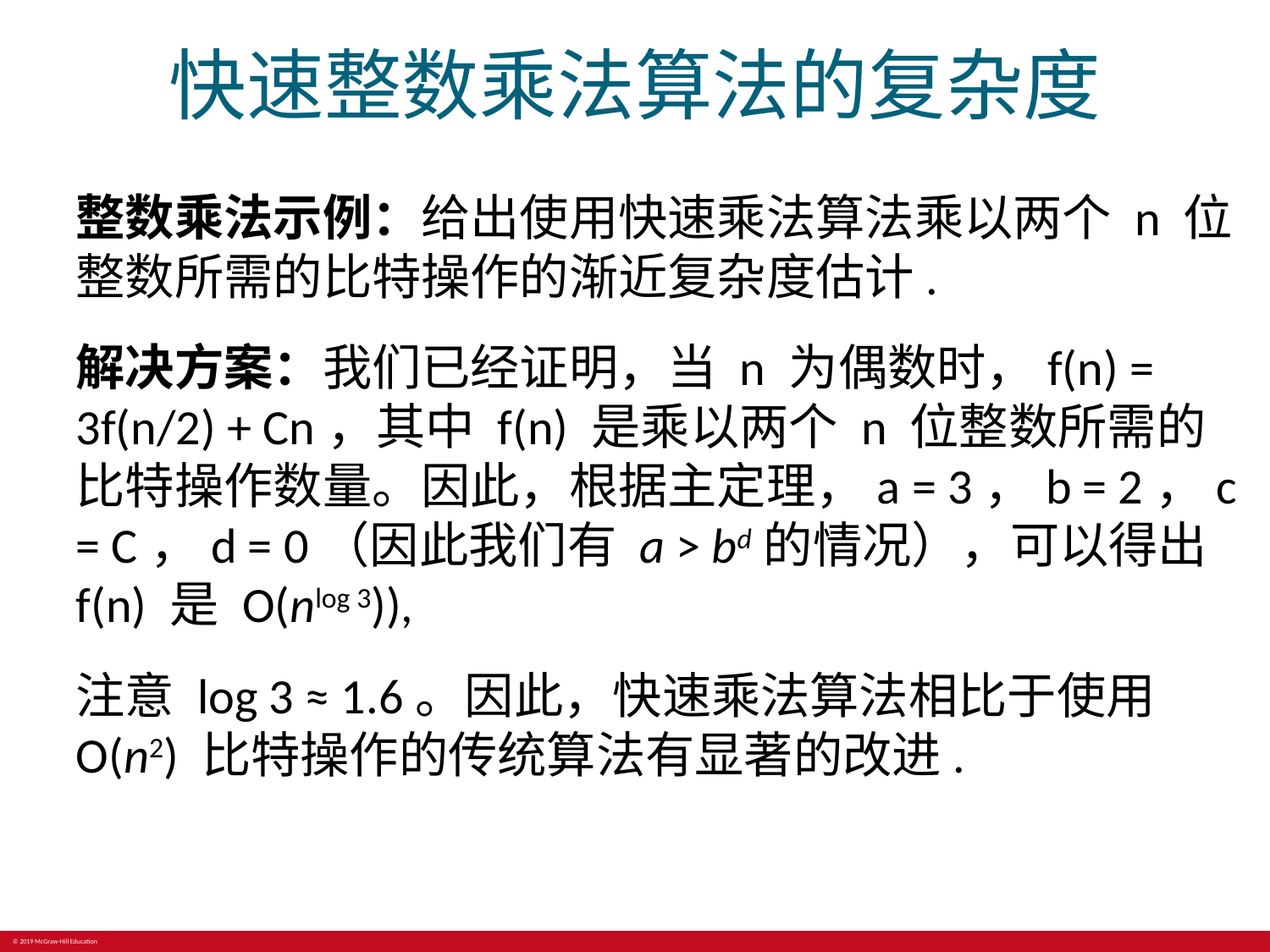

# 快速整数乘法算法的复杂度
整数乘法示例：给出使用快速乘法算法乘以两个 n 位整数所需的比特操作的渐近复杂度估计.
解决方案：我们已经证明，当 n 为偶数时，f(n) = 3f(n/2) + Cn，其中 f(n) 是乘以两个 n 位整数所需的比特操作数量。因此，根据主定理，a = 3，b = 2，c = C，d = 0（因此我们有 a > bd的情况），可以得出 f(n) 是 O(nlog 3)),
注意 log 3 ≈ 1.6。因此，快速乘法算法相比于使用 O(n2) 比特操作的传统算法有显著的改进.